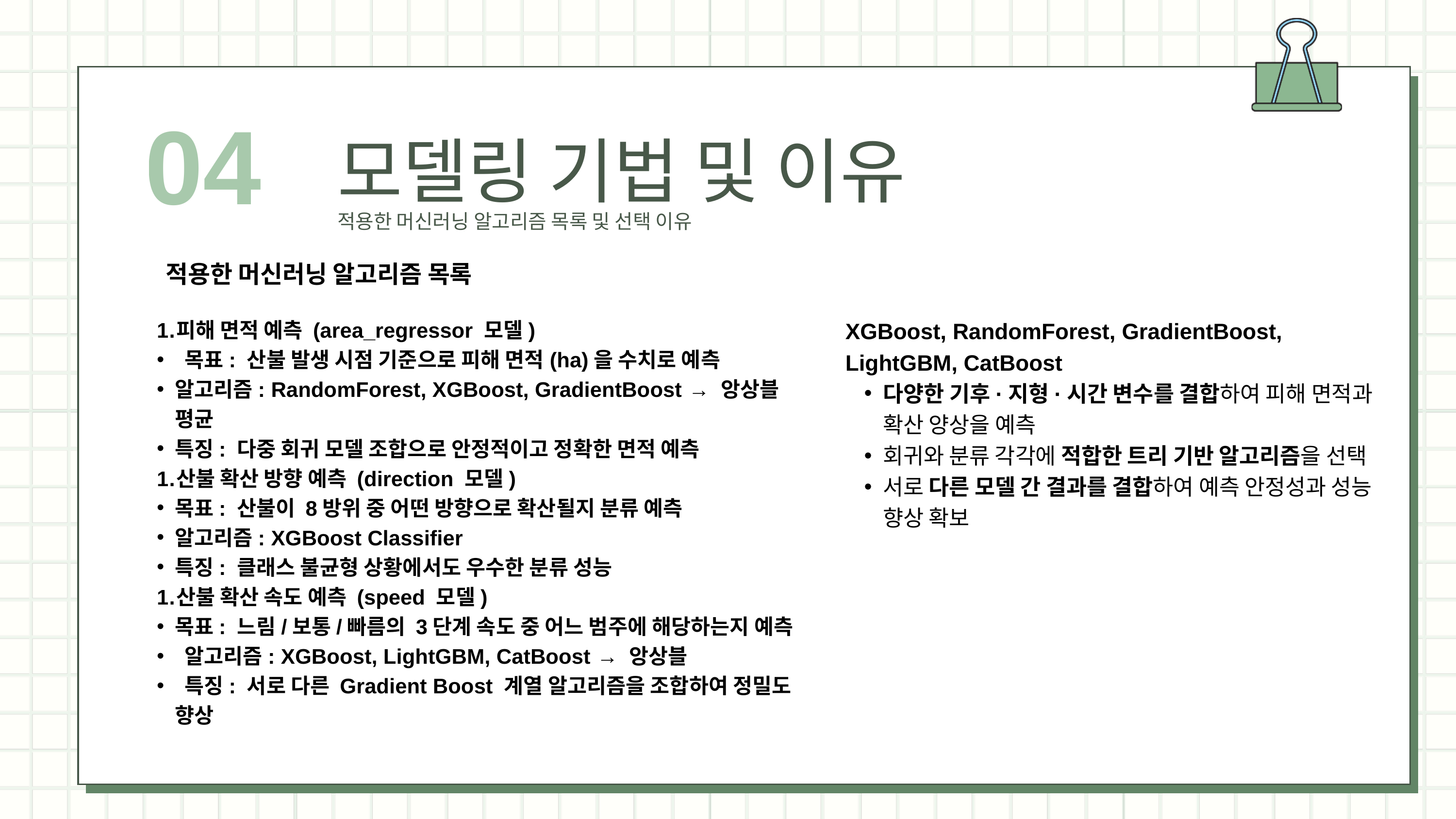

04
모델링 기법 및 이유
적용한 머신러닝 알고리즘 목록 및 선택 이유
적용한 머신러닝 알고리즘 목록

피해 면적 예측 (area_regressor 모델)
 목표: 산불 발생 시점 기준으로 피해 면적(ha)을 수치로 예측
알고리즘: RandomForest, XGBoost, GradientBoost → 앙상블 평균
특징: 다중 회귀 모델 조합으로 안정적이고 정확한 면적 예측
산불 확산 방향 예측 (direction 모델)
목표: 산불이 8방위 중 어떤 방향으로 확산될지 분류 예측
알고리즘: XGBoost Classifier
특징: 클래스 불균형 상황에서도 우수한 분류 성능
산불 확산 속도 예측 (speed 모델)
목표: 느림/보통/빠름의 3단계 속도 중 어느 범주에 해당하는지 예측
 알고리즘: XGBoost, LightGBM, CatBoost → 앙상블
 특징: 서로 다른 Gradient Boost 계열 알고리즘을 조합하여 정밀도 향상

XGBoost, RandomForest, GradientBoost, LightGBM, CatBoost
다양한 기후·지형·시간 변수를 결합하여 피해 면적과 확산 양상을 예측
회귀와 분류 각각에 적합한 트리 기반 알고리즘을 선택
서로 다른 모델 간 결과를 결합하여 예측 안정성과 성능 향상 확보